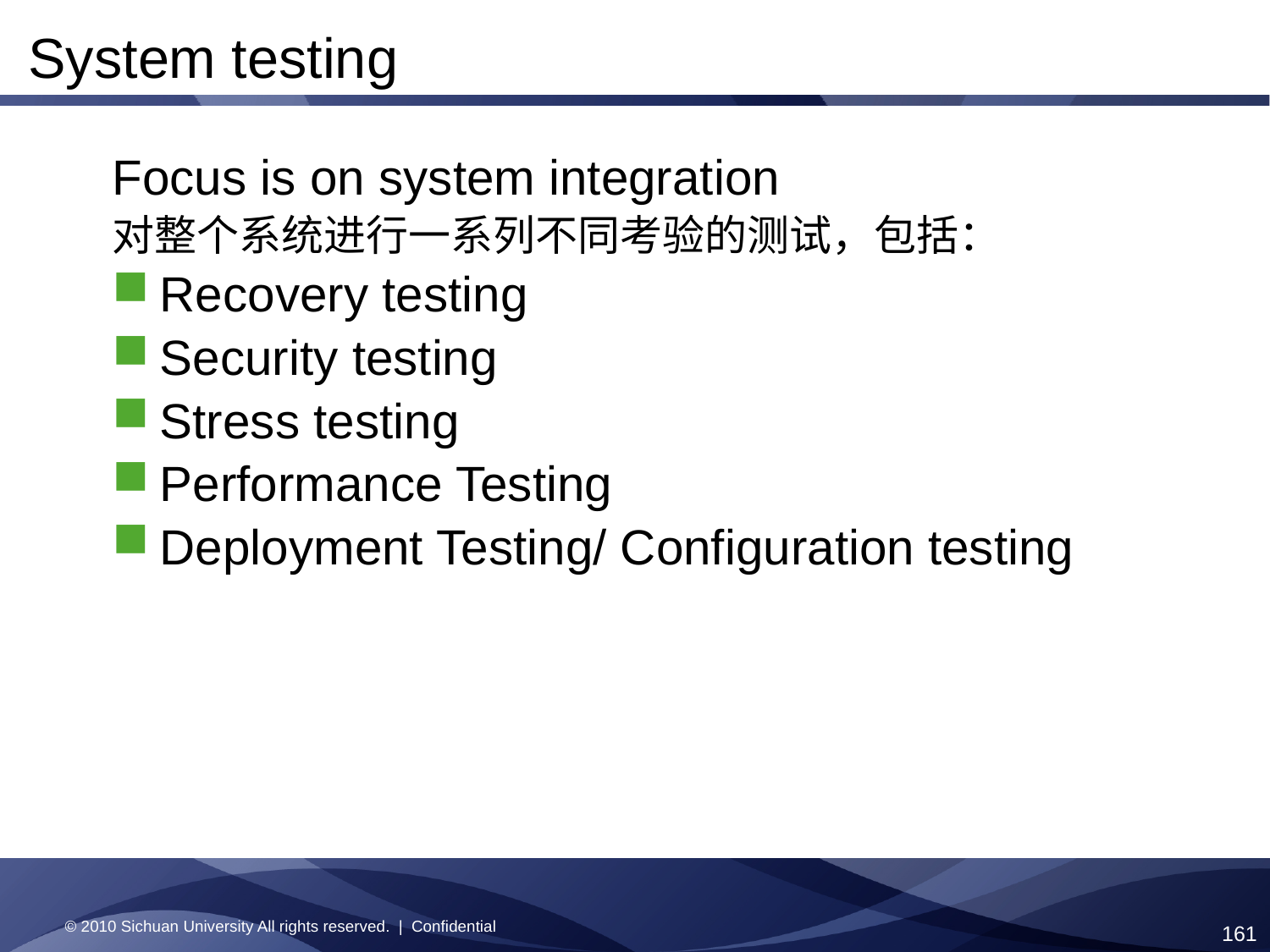

System testing
Focus is on system integration
对整个系统进行一系列不同考验的测试，包括：
Recovery testing
Security testing
Stress testing
Performance Testing
Deployment Testing/ Configuration testing
© 2010 Sichuan University All rights reserved.  |  Confidential
161